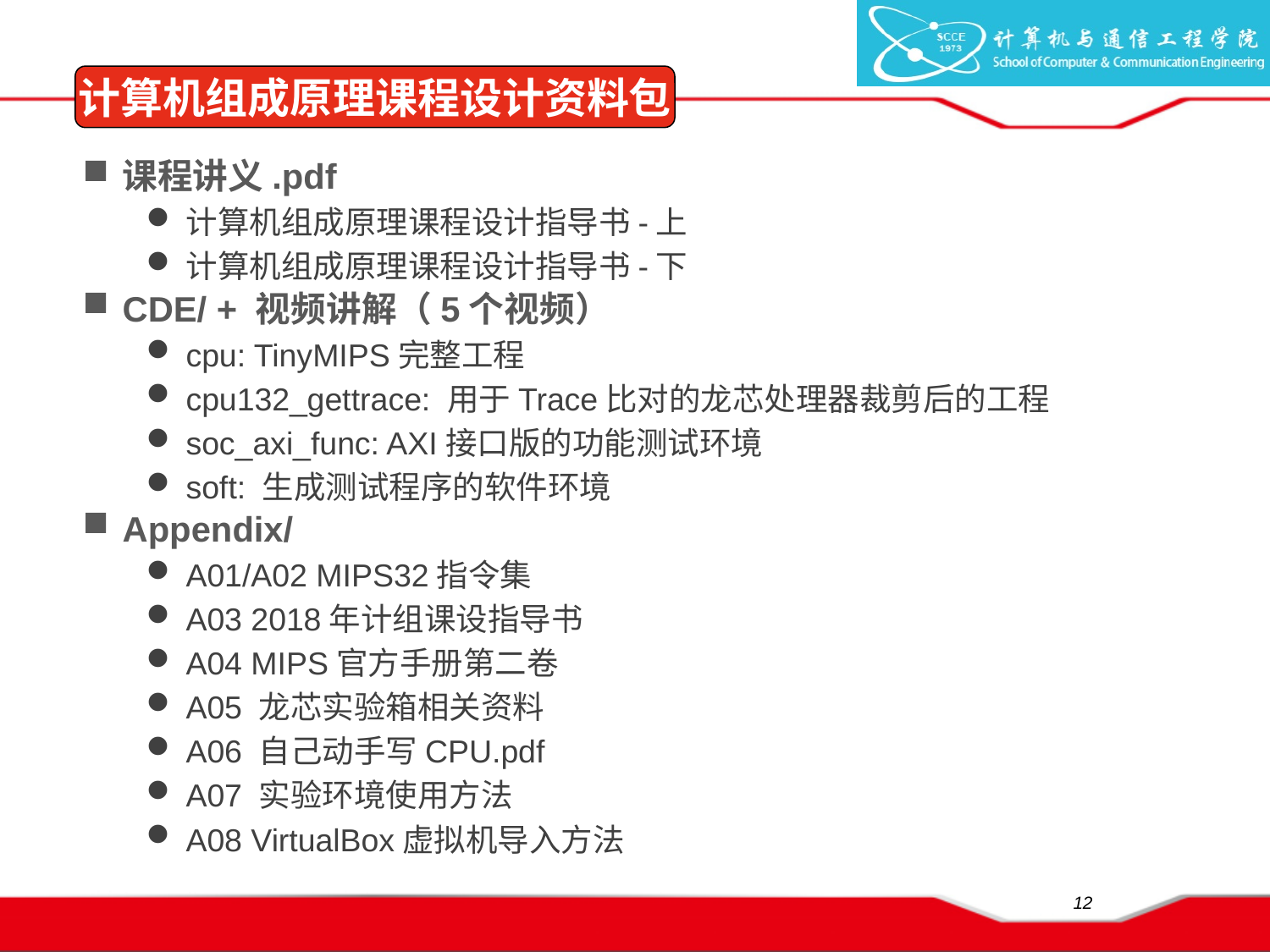

计算机组成原理课程设计资料包
课程讲义.pdf
计算机组成原理课程设计指导书-上
计算机组成原理课程设计指导书-下
CDE/ + 视频讲解（5个视频）
cpu: TinyMIPS完整工程
cpu132_gettrace: 用于Trace比对的龙芯处理器裁剪后的工程
soc_axi_func: AXI接口版的功能测试环境
soft: 生成测试程序的软件环境
Appendix/
A01/A02 MIPS32指令集
A03 2018年计组课设指导书
A04 MIPS官方手册第二卷
A05 龙芯实验箱相关资料
A06 自己动手写CPU.pdf
A07 实验环境使用方法
A08 VirtualBox虚拟机导入方法
12